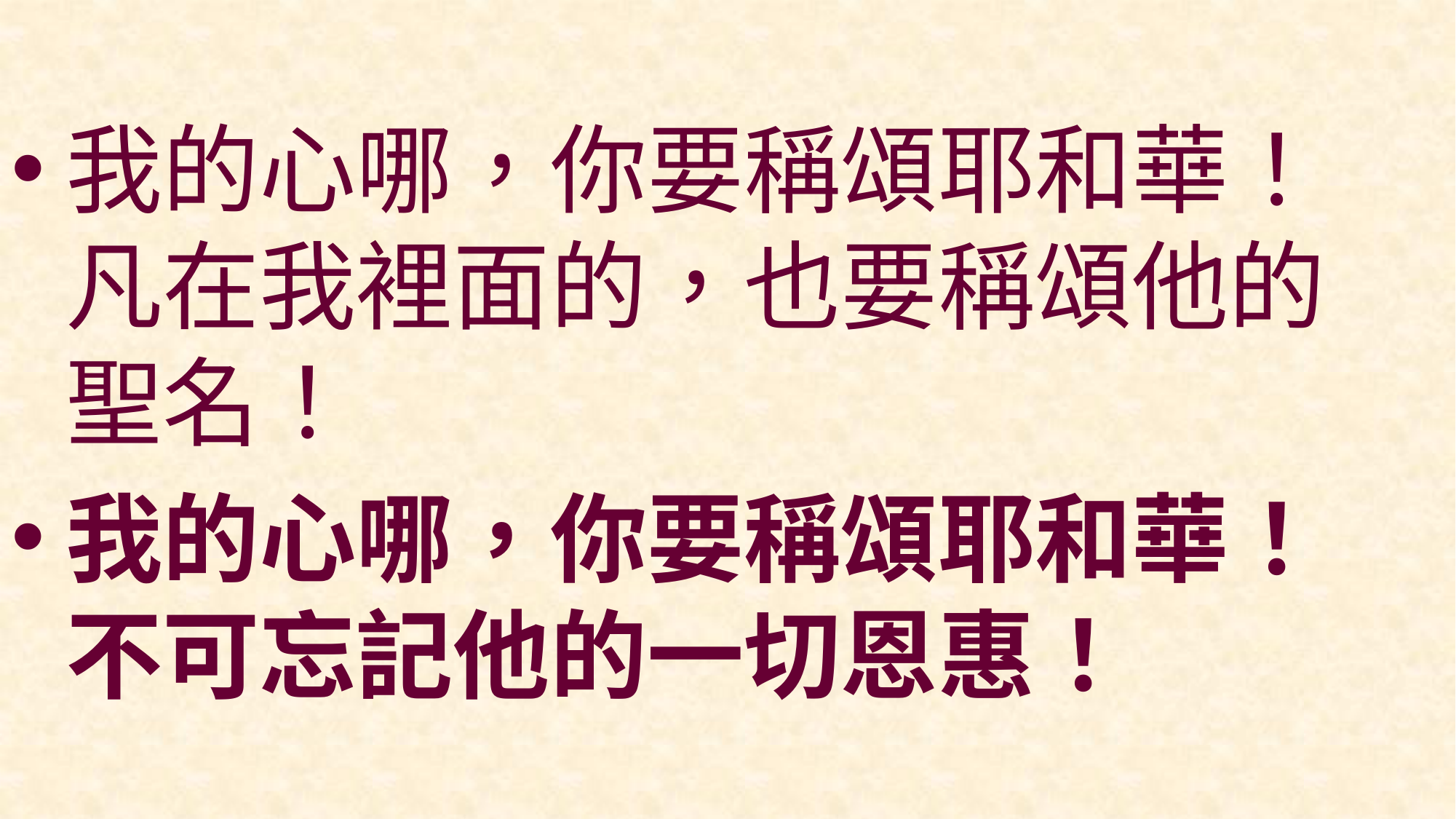

我的心哪，你要稱頌耶和華！凡在我裡面的，也要稱頌他的聖名！
我的心哪，你要稱頌耶和華！不可忘記他的一切恩惠！